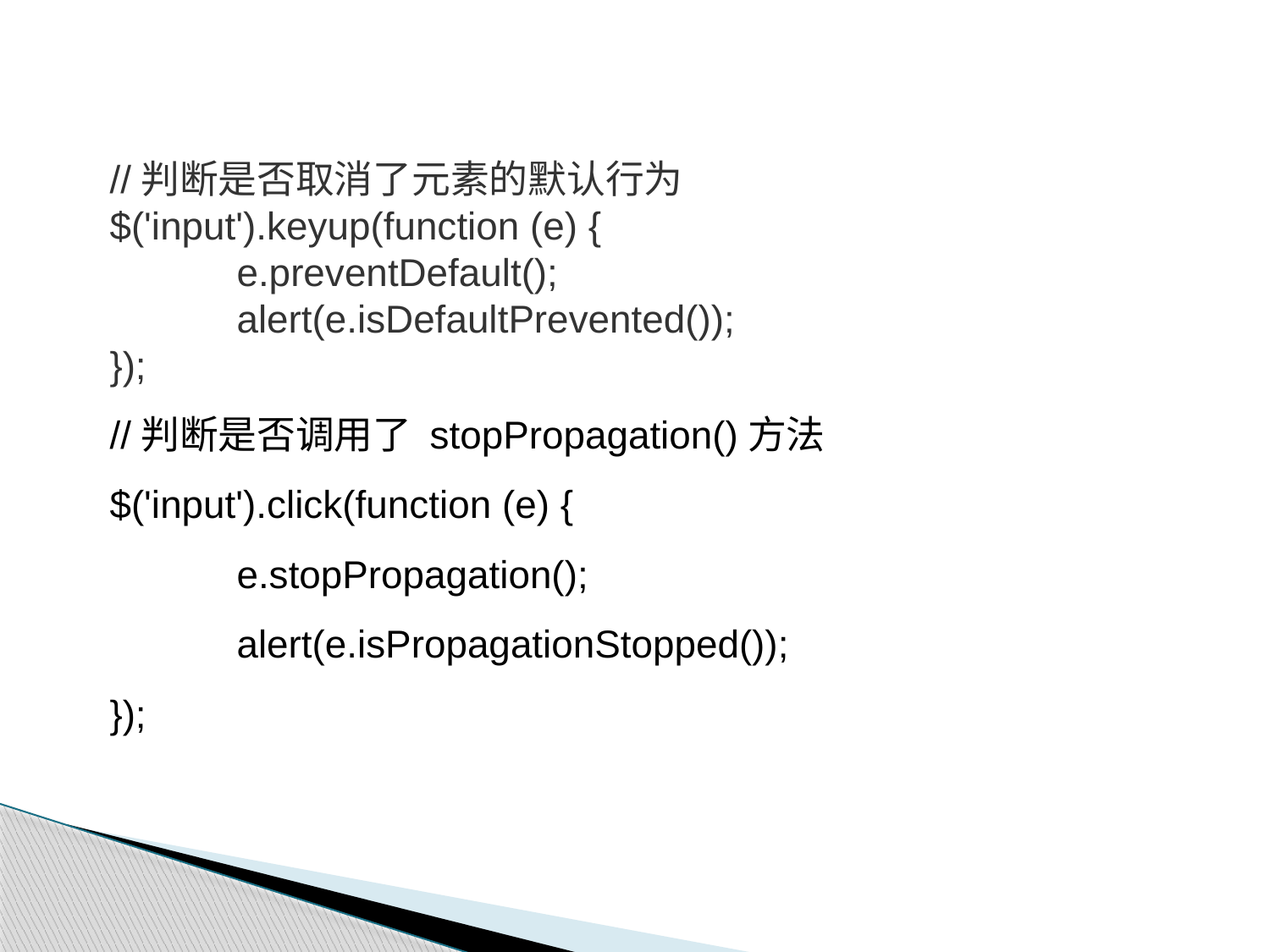

//判断是否取消了元素的默认行为
$('input').keyup(function (e) {
	e.preventDefault();
	alert(e.isDefaultPrevented());
});
//判断是否调用了 stopPropagation()方法
$('input').click(function (e) {
	e.stopPropagation();
	alert(e.isPropagationStopped());
});